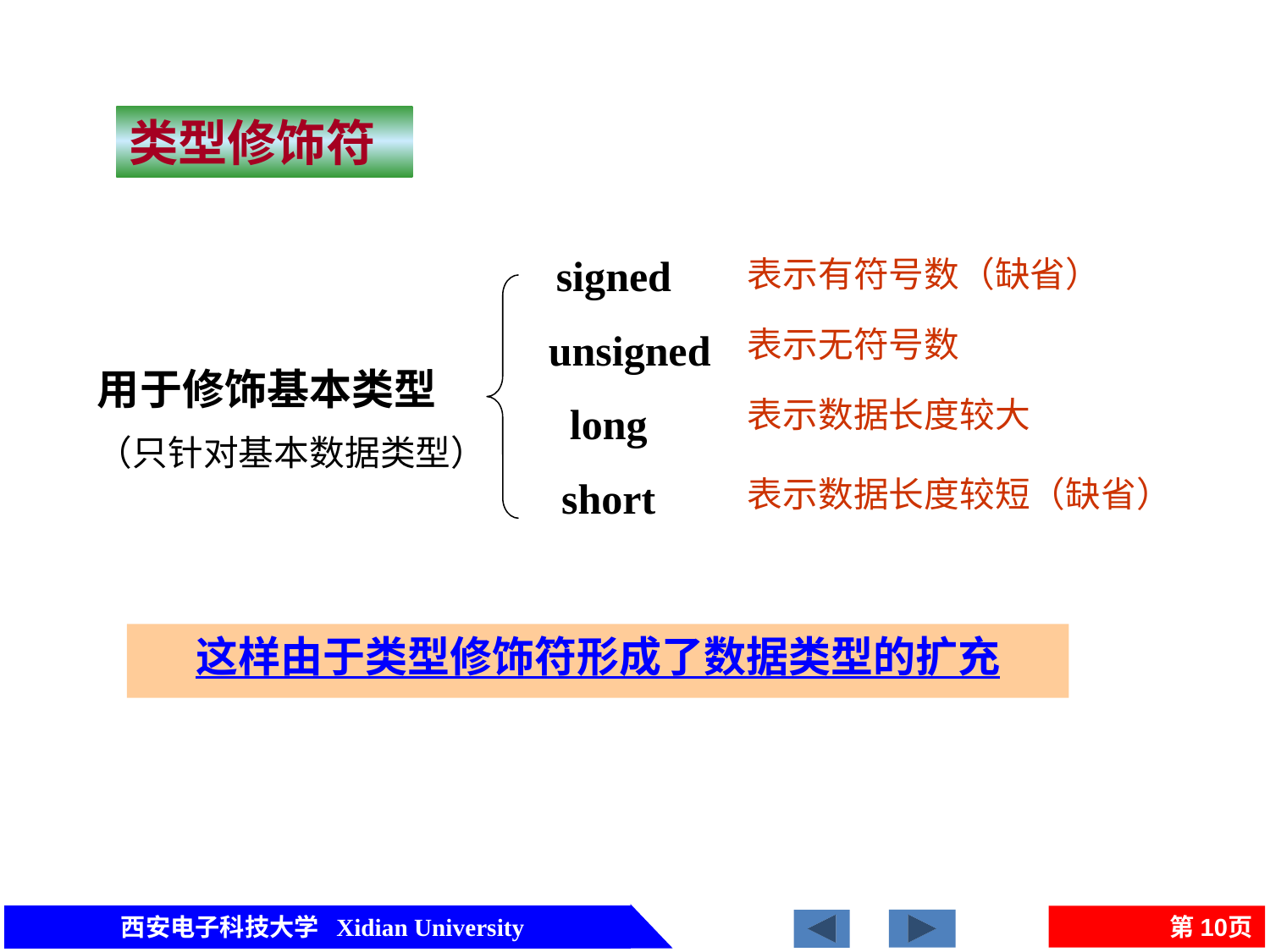

类型修饰符
signed
表示有符号数（缺省）

表示无符号数
unsigned
用于修饰基本类型
（只针对基本数据类型）
表示数据长度较大
long
short
表示数据长度较短（缺省）
这样由于类型修饰符形成了数据类型的扩充